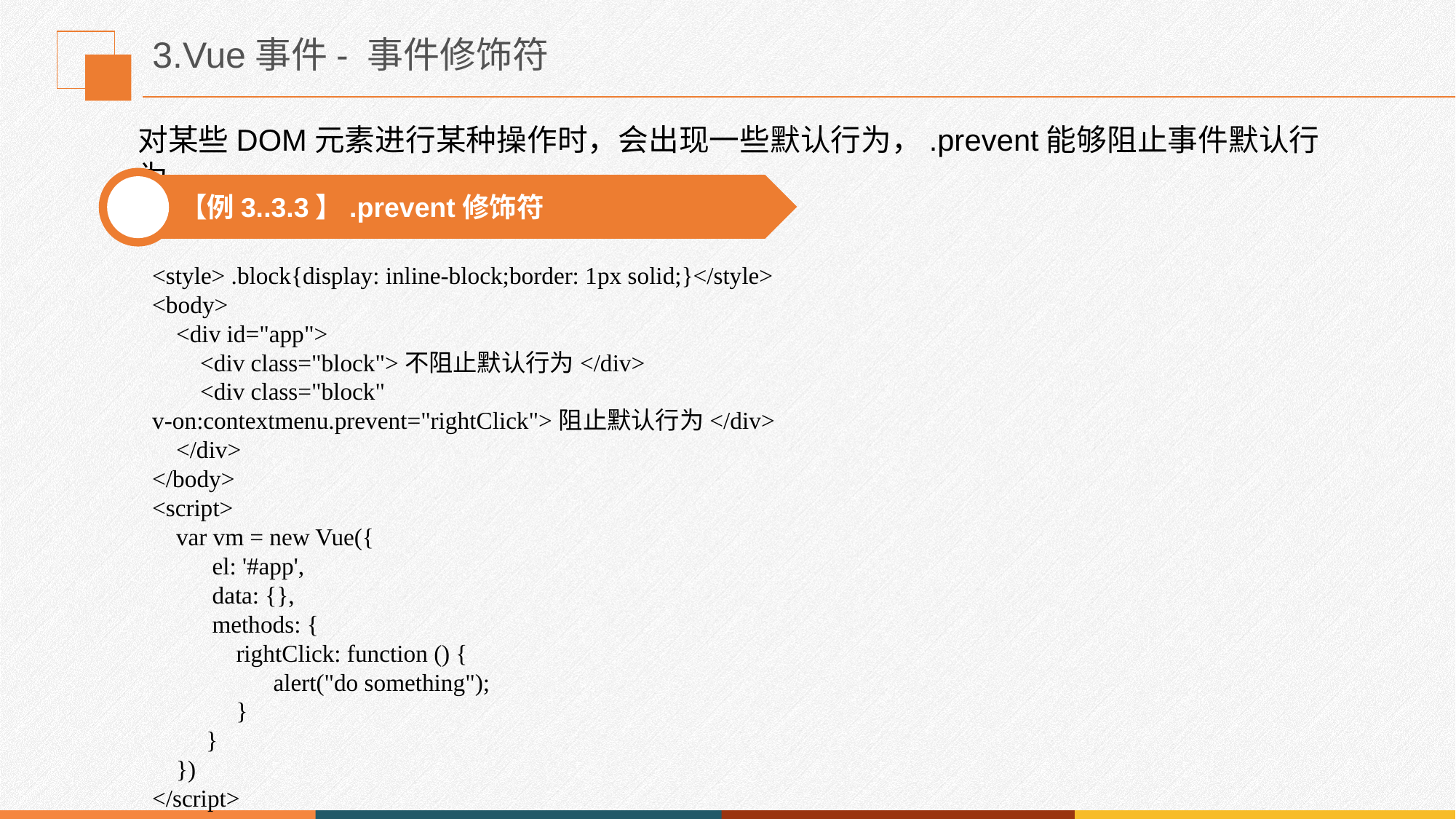

# 3.Vue事件- 事件修饰符
对某些DOM元素进行某种操作时，会出现一些默认行为，.prevent能够阻止事件默认行为。

【例3..3.3】.prevent修饰符
<style> .block{display: inline-block;border: 1px solid;}</style>
<body>
    <div id="app">
        <div class="block">不阻止默认行为</div>
        <div class="block" v-on:contextmenu.prevent="rightClick">阻止默认行为</div>
    </div>
</body>
<script>
    var vm = new Vue({
          el: '#app',
          data: {},
          methods: {
              rightClick: function () {
	  alert("do something");
              }
         }
    })
</script>